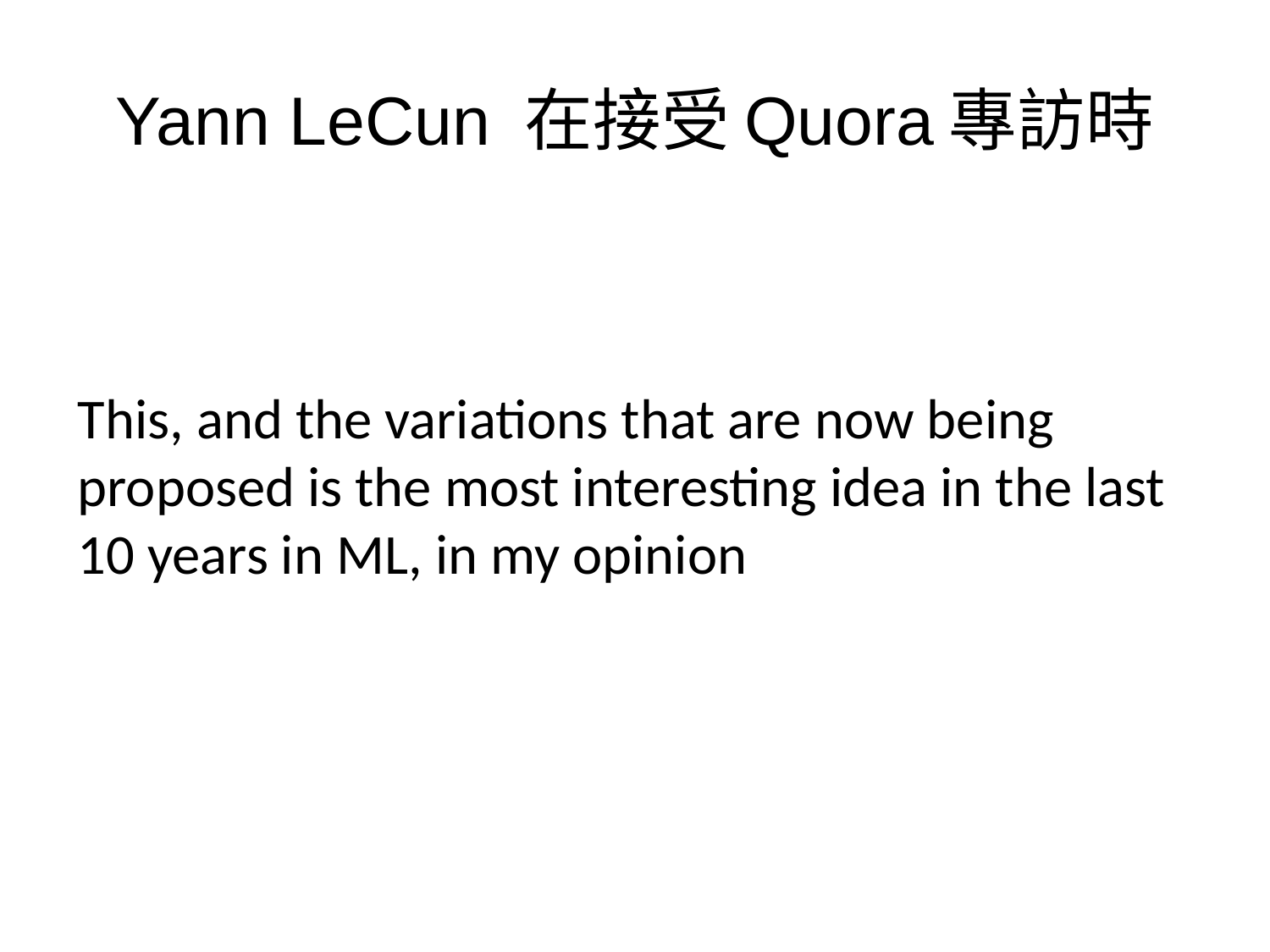

# Yann LeCun 在接受Quora專訪時
This, and the variations that are now being proposed is the most interesting idea in the last 10 years in ML, in my opinion